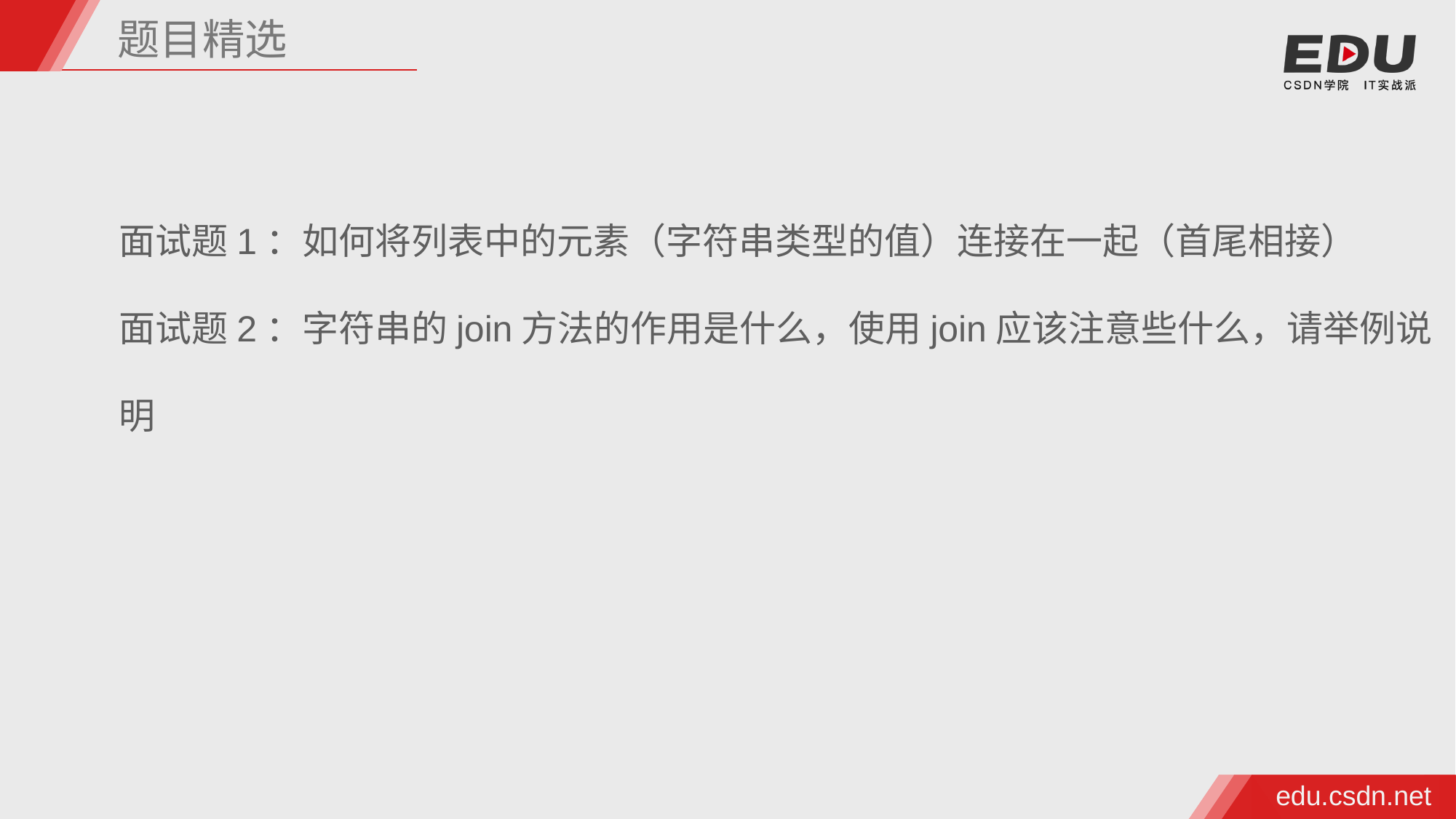

题目精选
面试题1：如何将列表中的元素（字符串类型的值）连接在一起（首尾相接）
面试题2：字符串的join方法的作用是什么，使用join应该注意些什么，请举例说明
edu.csdn.net